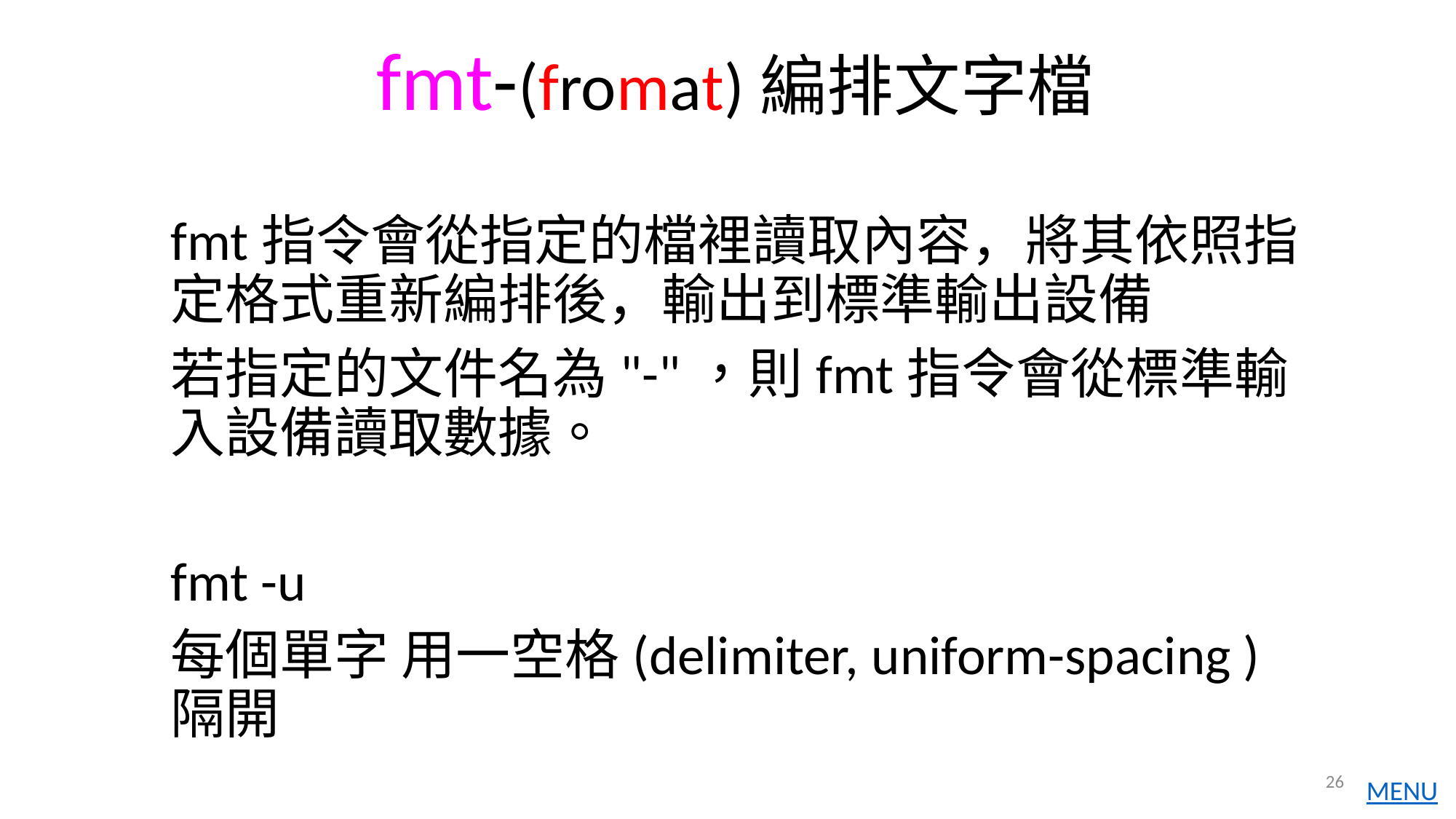

fmt-(fromat)編排文字檔
fmt指令會從指定的檔裡讀取內容，將其依照指定格式重新編排後，輸出到標準輸出設備
若指定的文件名為"-"，則fmt指令會從標準輸入設備讀取數據。

fmt -u
每個單字 用一空格(delimiter, uniform-spacing ) 隔開
26